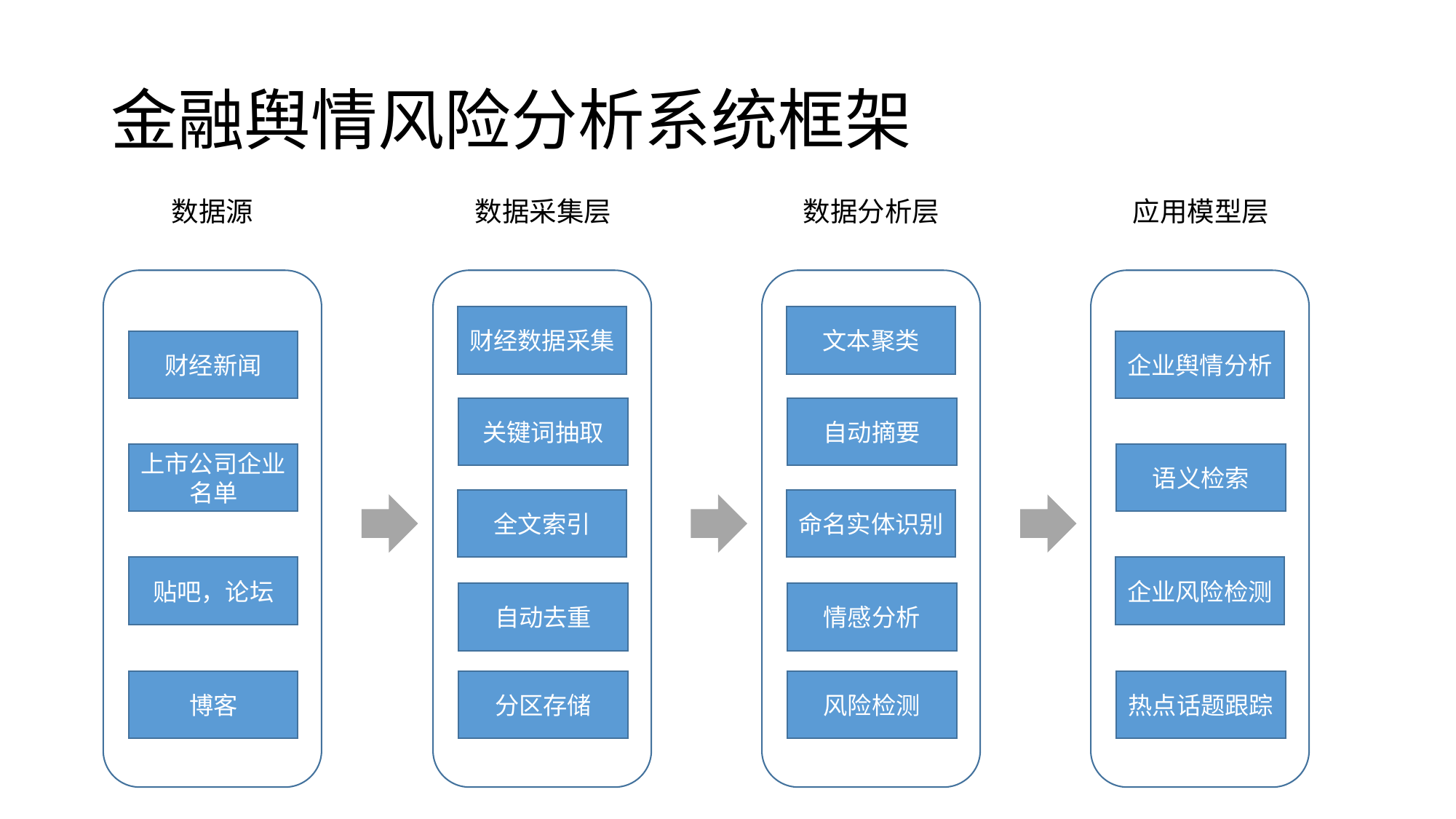

# 金融舆情风险分析系统框架
数据源
数据采集层
数据分析层
应用模型层

财经数据采集
文本聚类
财经新闻
企业舆情分析
关键词抽取
自动摘要
上市公司企业名单
语义检索
全文索引
命名实体识别

贴吧，论坛
企业风险检测
自动去重
情感分析
博客
分区存储
风险检测
热点话题跟踪